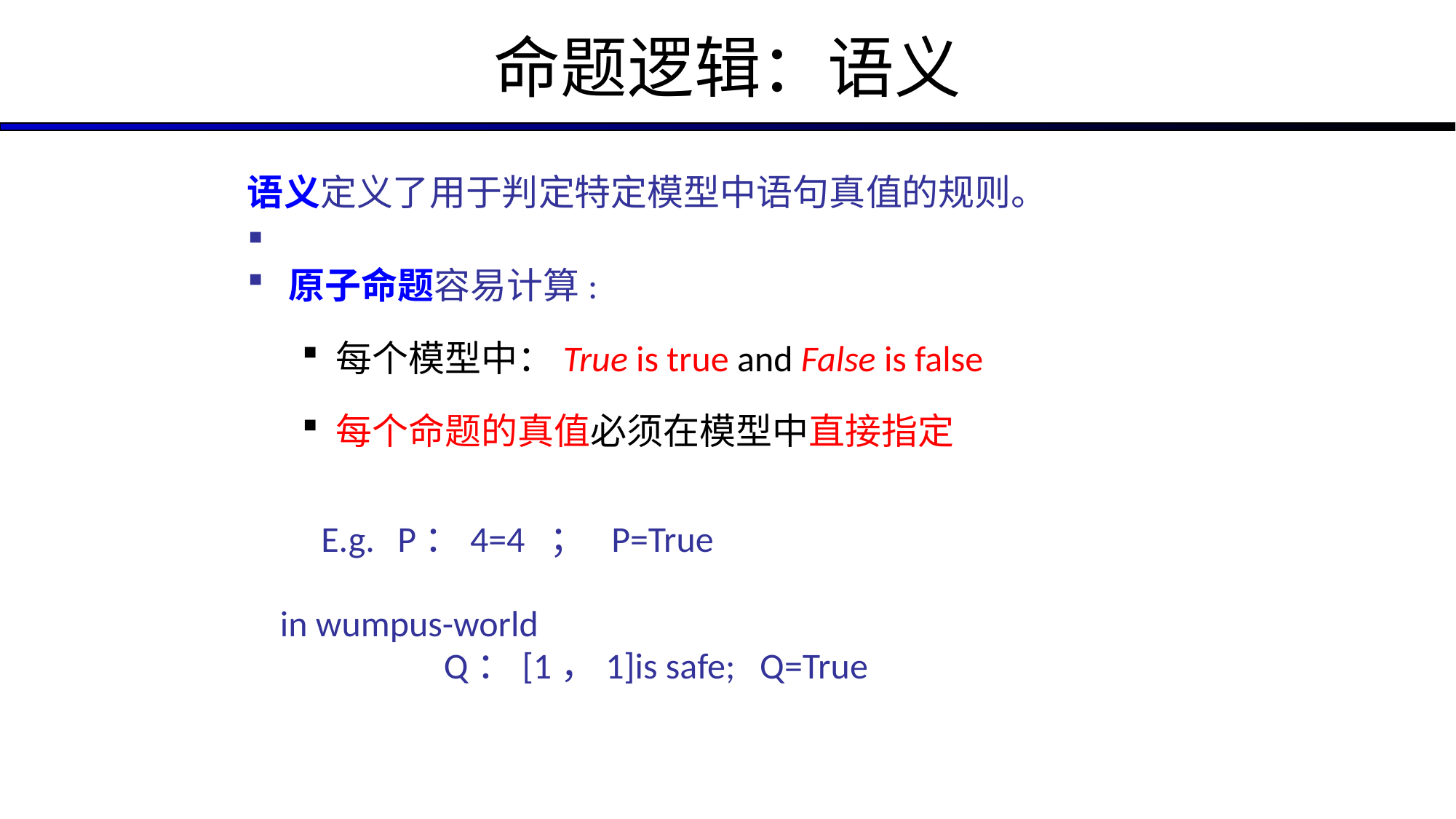

# 命题逻辑：语义
语义定义了用于判定特定模型中语句真值的规则。

原子命题容易计算:
每个模型中：True is true and False is false
每个命题的真值必须在模型中直接指定

         E.g. 	P：4=4  ；  P=True

    in wumpus-world
                        Q：[1，1]is safe;   Q=True